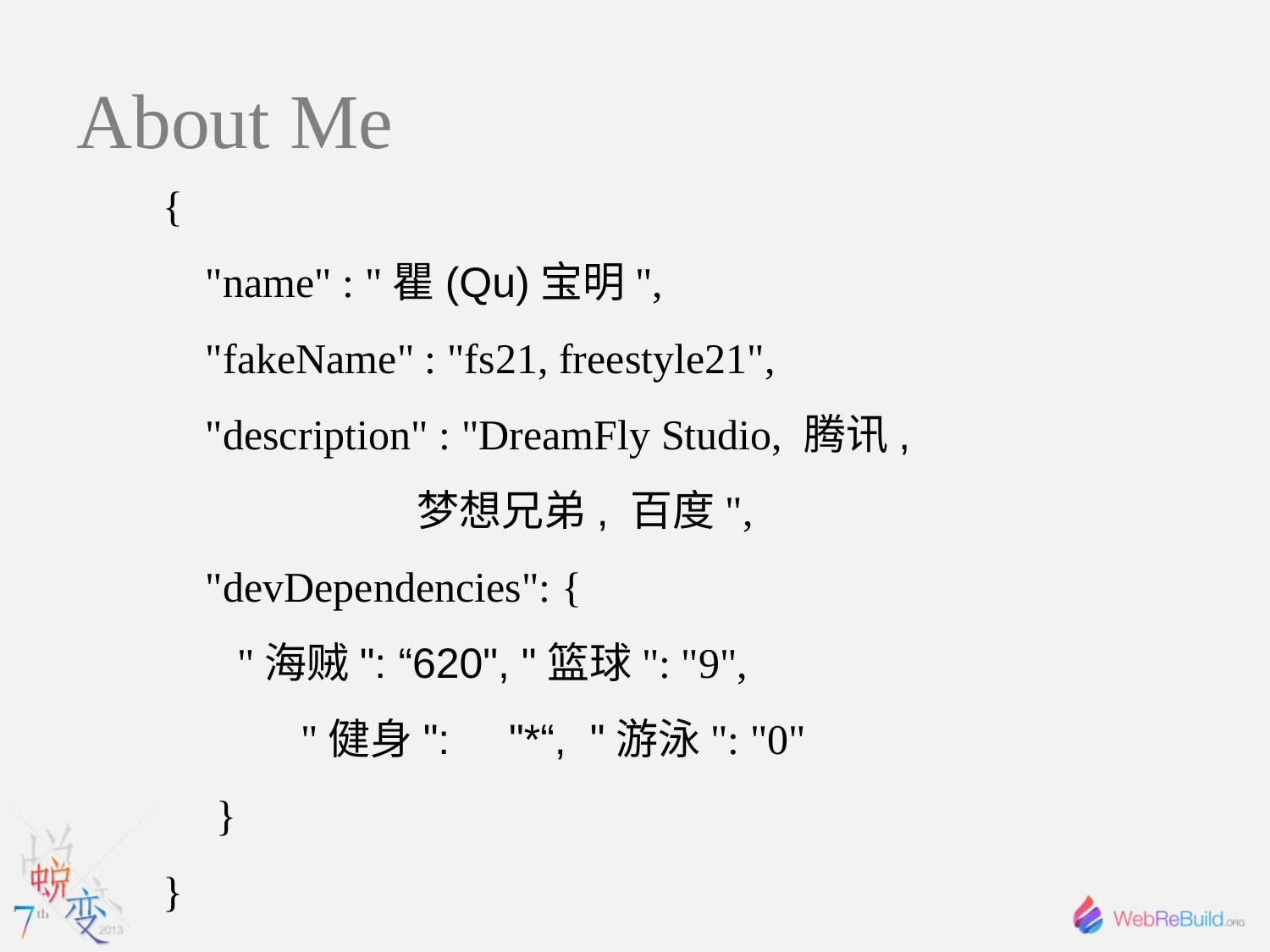

# About Me
{
    "name" : "瞿(Qu)宝明",
    "fakeName" : "fs21, freestyle21",
    "description" : "DreamFly Studio, 腾讯,
	      	梦想兄弟, 百度",
    "devDependencies": {
       "海贼": “620", "篮球": "9",
	 "健身":     "*“,  "游泳": "0"
     }
}